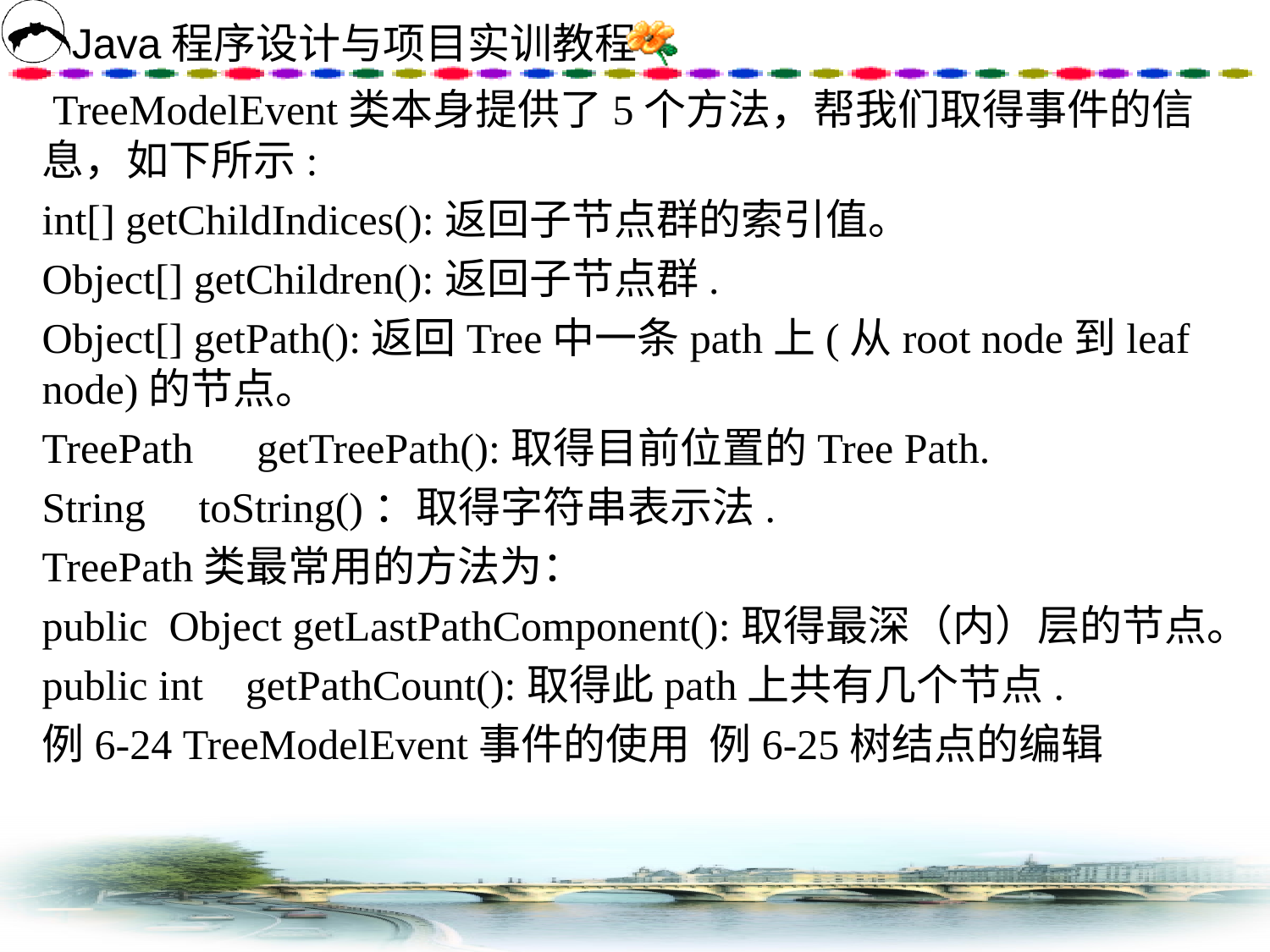

TreeModelEvent类本身提供了5个方法，帮我们取得事件的信息，如下所示:
int[] getChildIndices():返回子节点群的索引值。
Object[] getChildren():返回子节点群.
Object[] getPath():返回Tree中一条path上(从root node到leaf node)的节点。
TreePath      getTreePath():取得目前位置的Tree Path.
String     toString()：取得字符串表示法.
TreePath类最常用的方法为：
public  Object getLastPathComponent():取得最深（内）层的节点。
public int    getPathCount():取得此path上共有几个节点.
例6-24 TreeModelEvent事件的使用  例6-25树结点的编辑